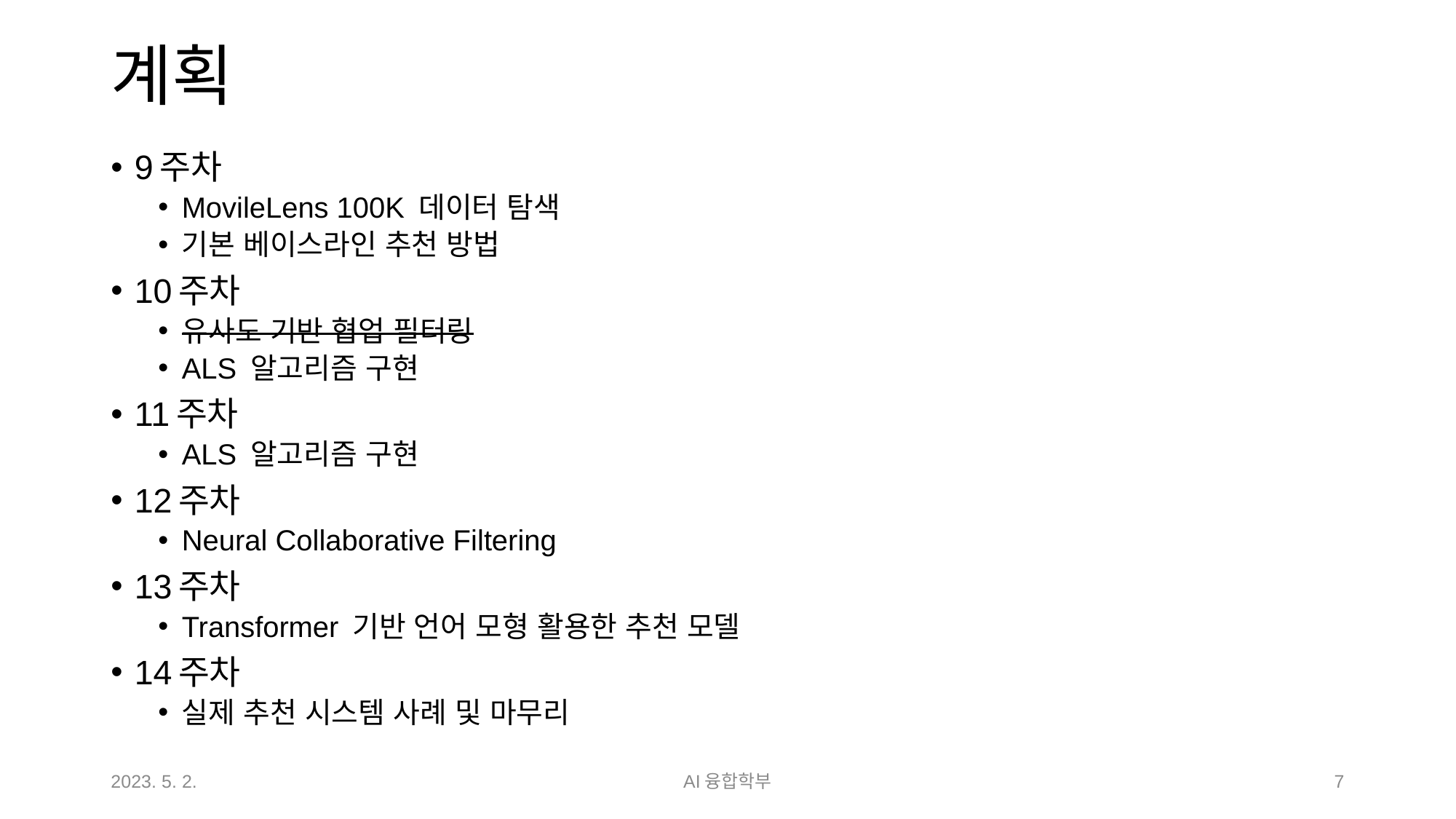

# 계획
9주차
MovileLens 100K 데이터 탐색
기본 베이스라인 추천 방법
10주차
유사도 기반 협업 필터링
ALS 알고리즘 구현
11주차
ALS 알고리즘 구현
12주차
Neural Collaborative Filtering
13주차
Transformer 기반 언어 모형 활용한 추천 모델
14주차
실제 추천 시스템 사례 및 마무리

2023. 5. 2.
AI융합학부
7